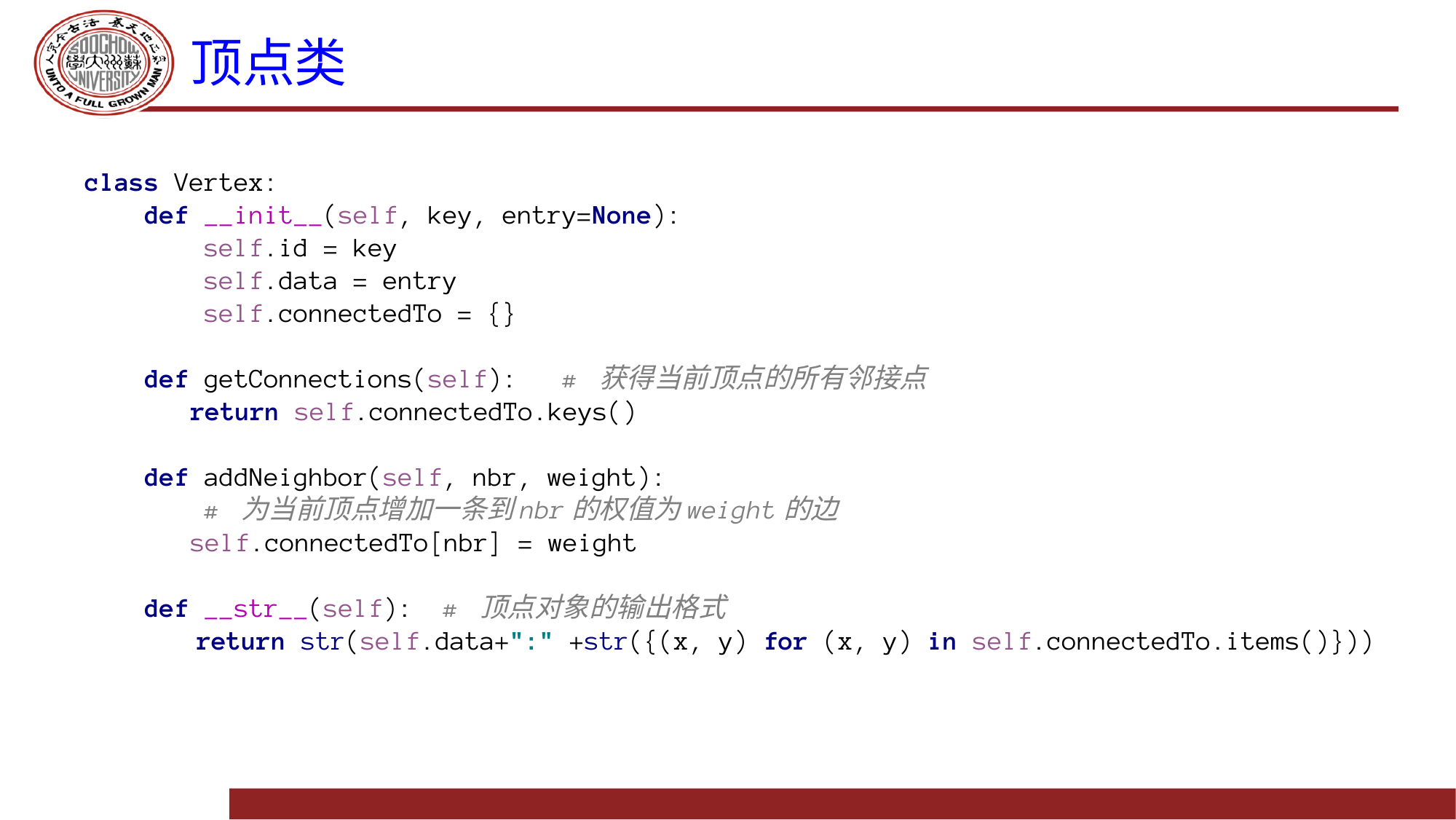

# 顶点类
class Vertex:
    def __init__(self, key, entry=None):
        self.id = key
        self.data = entry
        self.connectedTo = {}
    def getConnections(self):   # 获得当前顶点的所有邻接点
                return self.connectedTo.keys()
    def addNeighbor(self, nbr, weight):
        # 为当前顶点增加一条到nbr的权值为weight的边
                self.connectedTo[nbr] = weight
    def __str__(self):  # 顶点对象的输出格式
                 return str(self.data+":" +str({(x, y) for (x, y) in self.connectedTo.items()}))